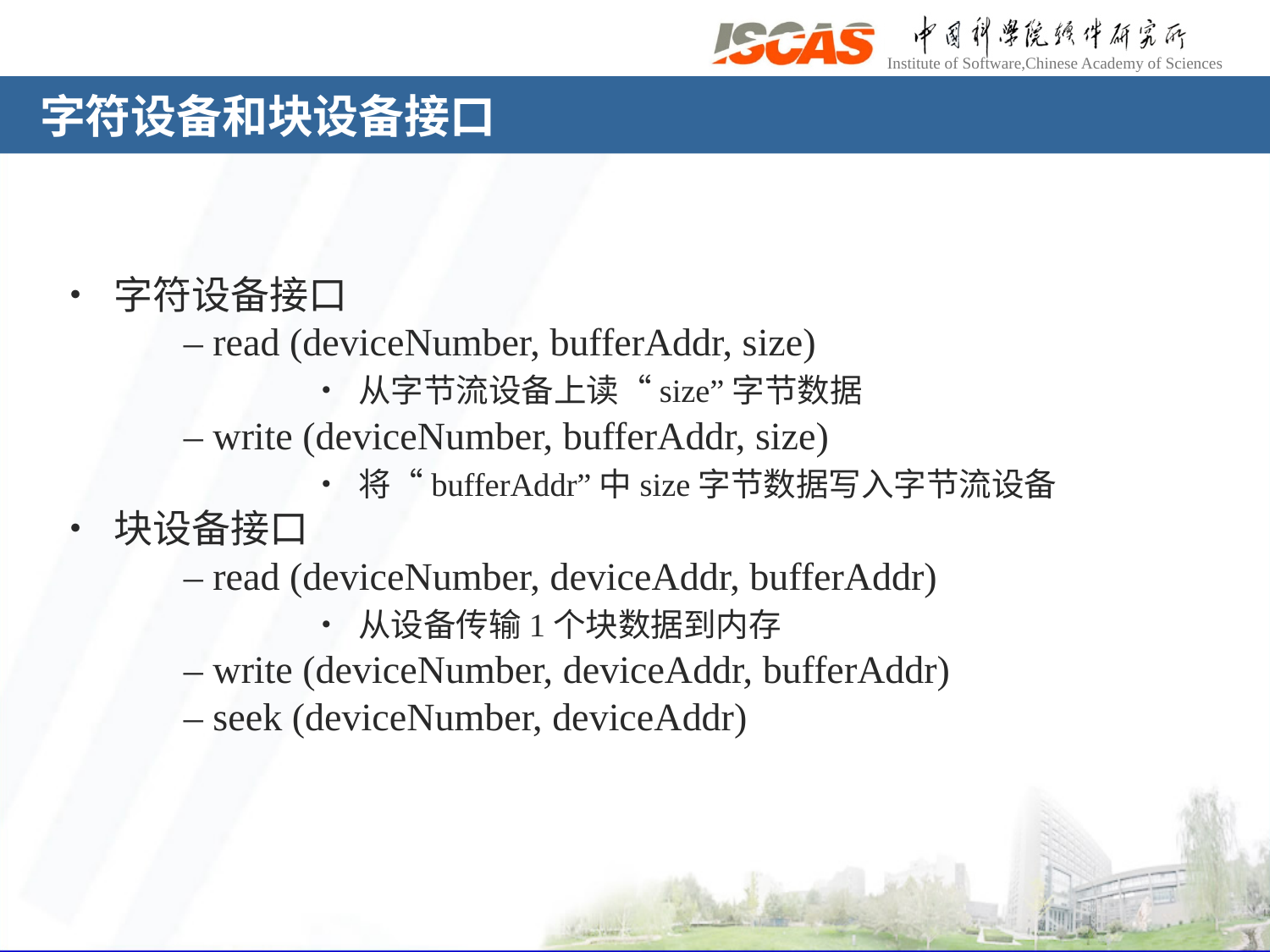

# 字符设备和块设备接口
• 字符设备接口
 	– read (deviceNumber, bufferAddr, size)
		• 从字节流设备上读“size”字节数据
	– write (deviceNumber, bufferAddr, size)
		• 将“bufferAddr”中size字节数据写入字节流设备
• 块设备接口
	– read (deviceNumber, deviceAddr, bufferAddr)
		• 从设备传输1个块数据到内存
	– write (deviceNumber, deviceAddr, bufferAddr)
	– seek (deviceNumber, deviceAddr)